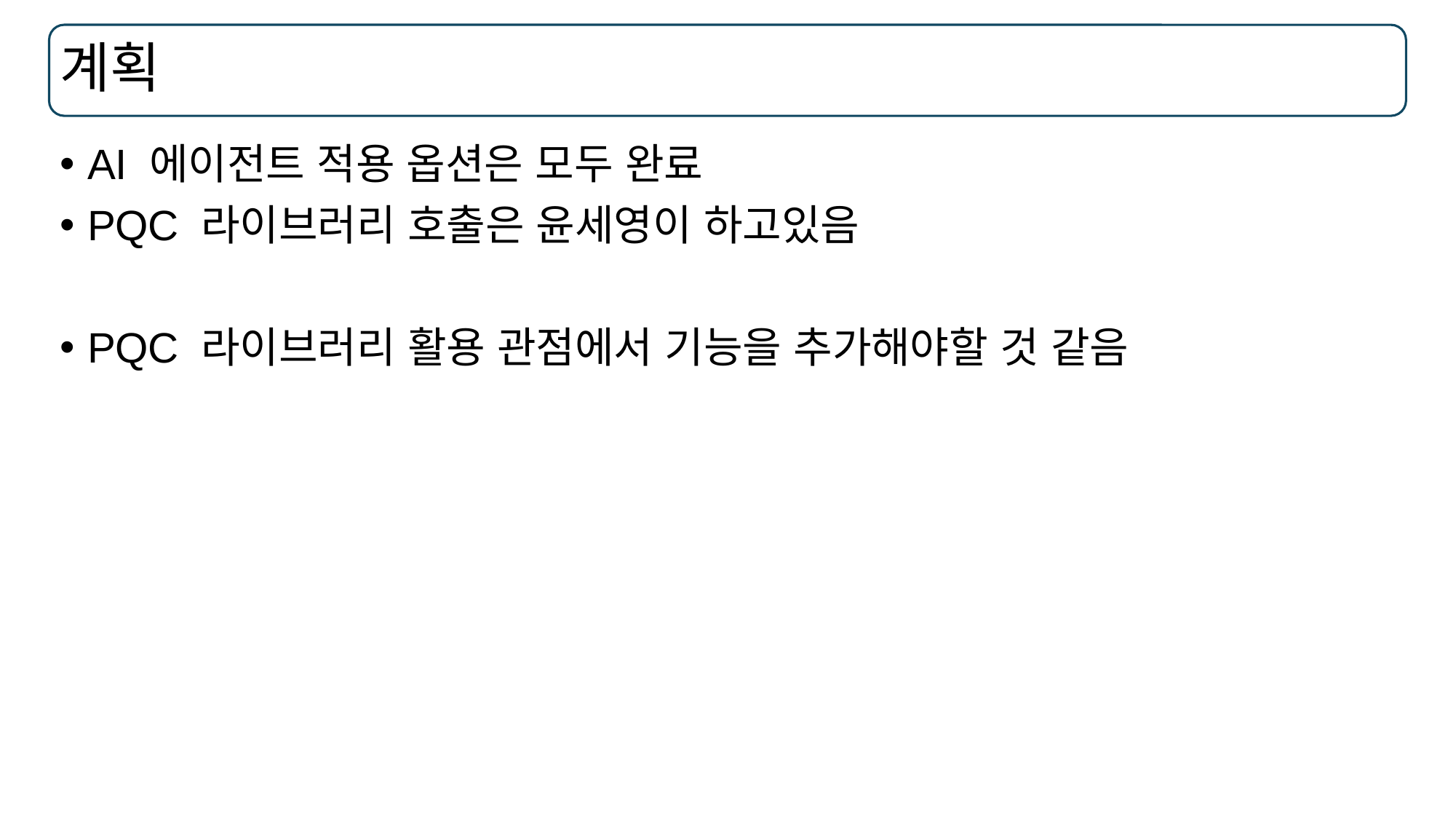

# 계획
AI 에이전트 적용 옵션은 모두 완료
PQC 라이브러리 호출은 윤세영이 하고있음

PQC 라이브러리 활용 관점에서 기능을 추가해야할 것 같음